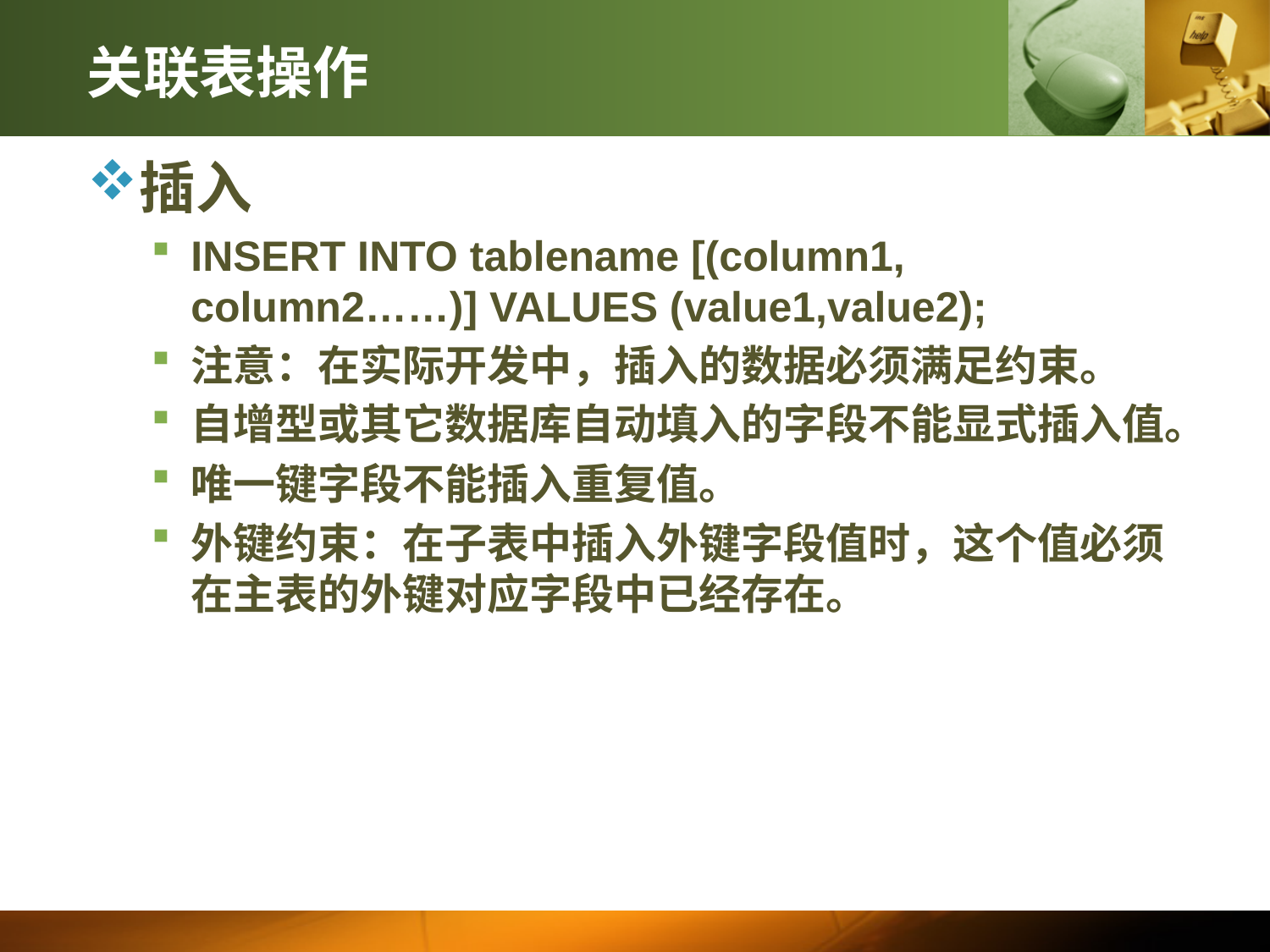

# 关联表操作
插入
INSERT INTO tablename [(column1, column2……)] VALUES (value1,value2);
注意：在实际开发中，插入的数据必须满足约束。
自增型或其它数据库自动填入的字段不能显式插入值。
唯一键字段不能插入重复值。
外键约束：在子表中插入外键字段值时，这个值必须在主表的外键对应字段中已经存在。